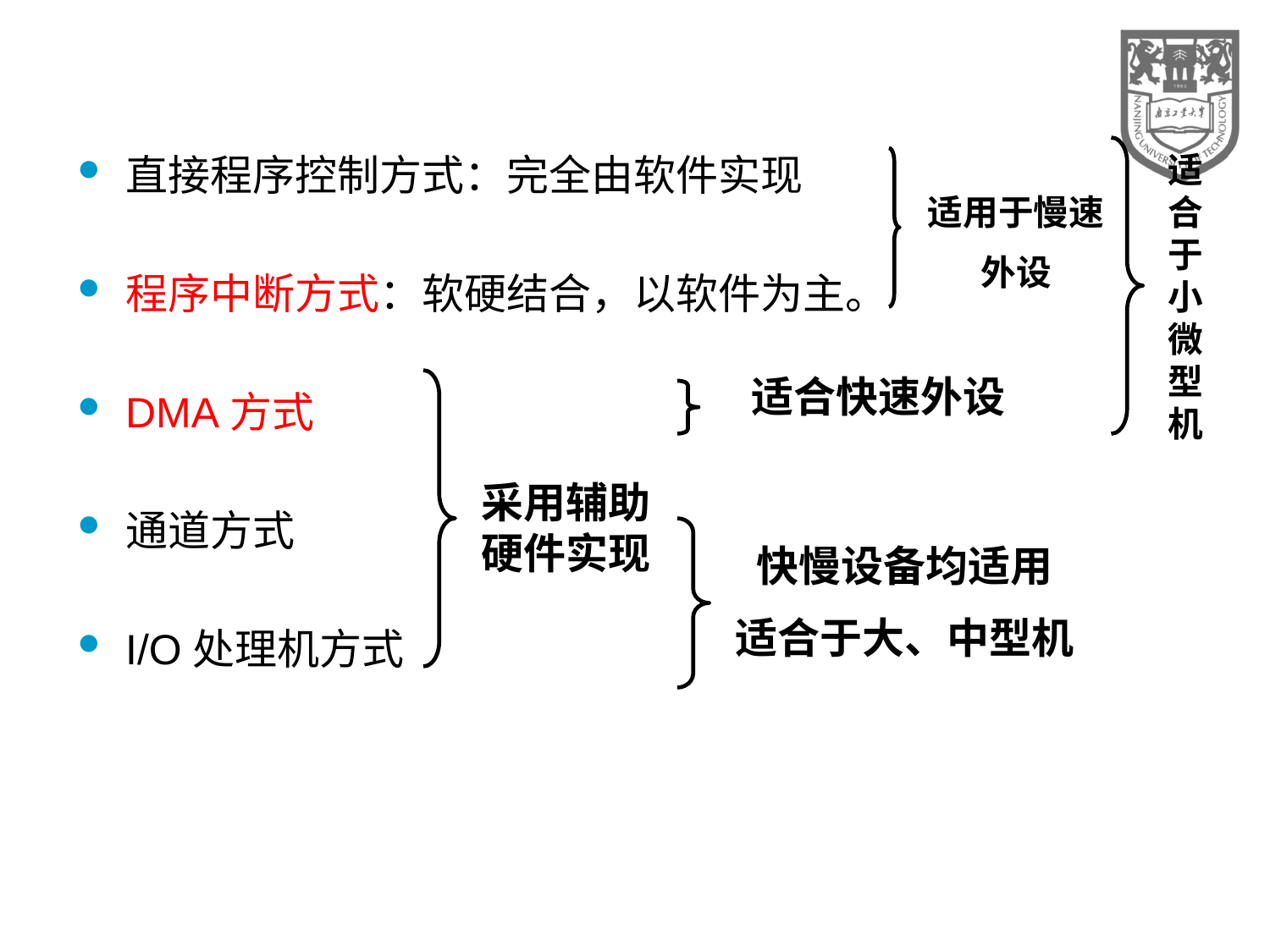

直接程序控制方式：完全由软件实现

程序中断方式：软硬结合，以软件为主。

DMA方式

通道方式

I/O处理机方式

适合于小微型机
适用于慢速
外设

适合快速外设

采用辅助硬件实现

快慢设备均适用
适合于大、中型机